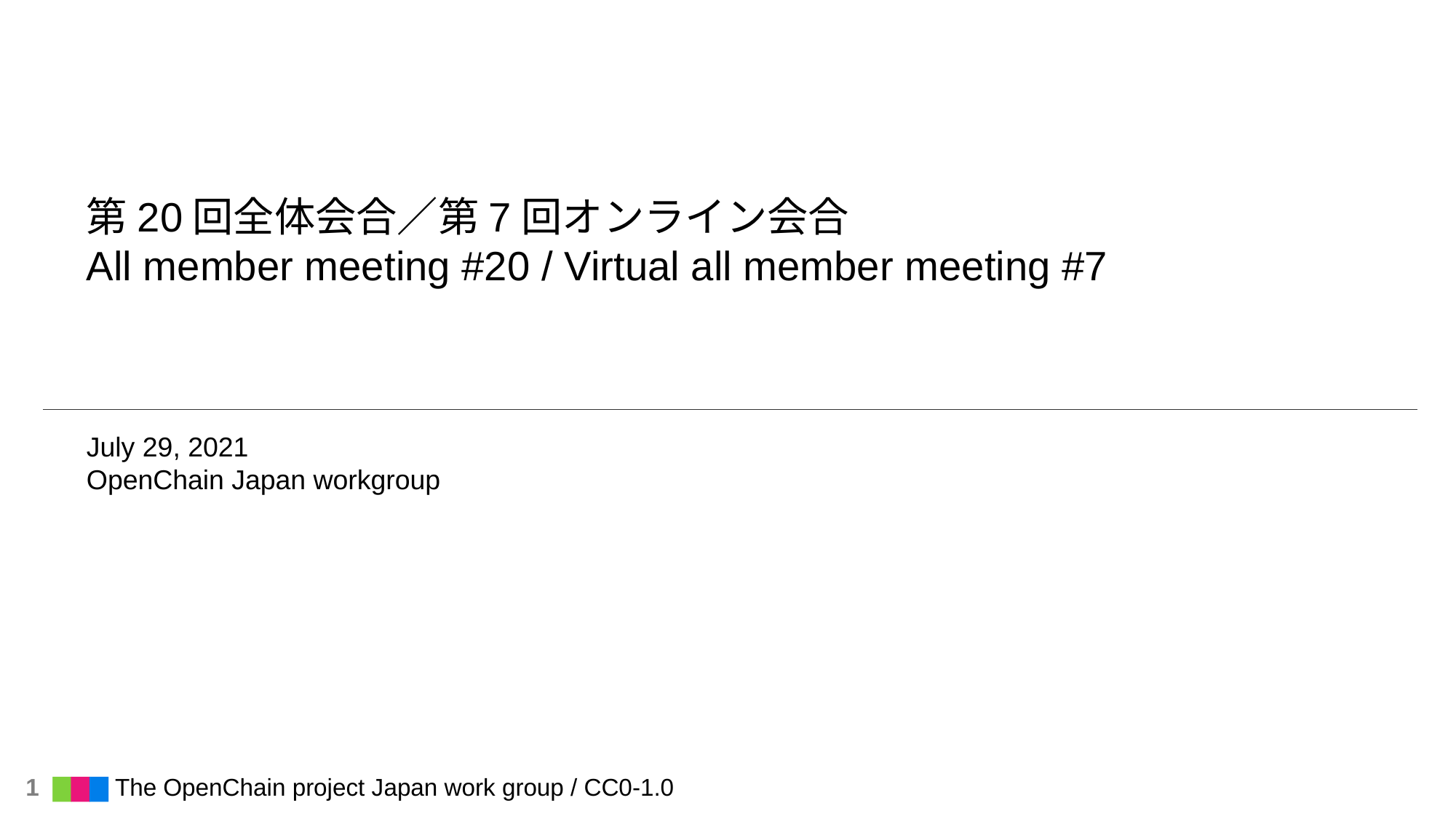

# 第20回全体会合／第7回オンライン会合 All member meeting #20 / Virtual all member meeting #7
July 29, 2021
OpenChain Japan workgroup